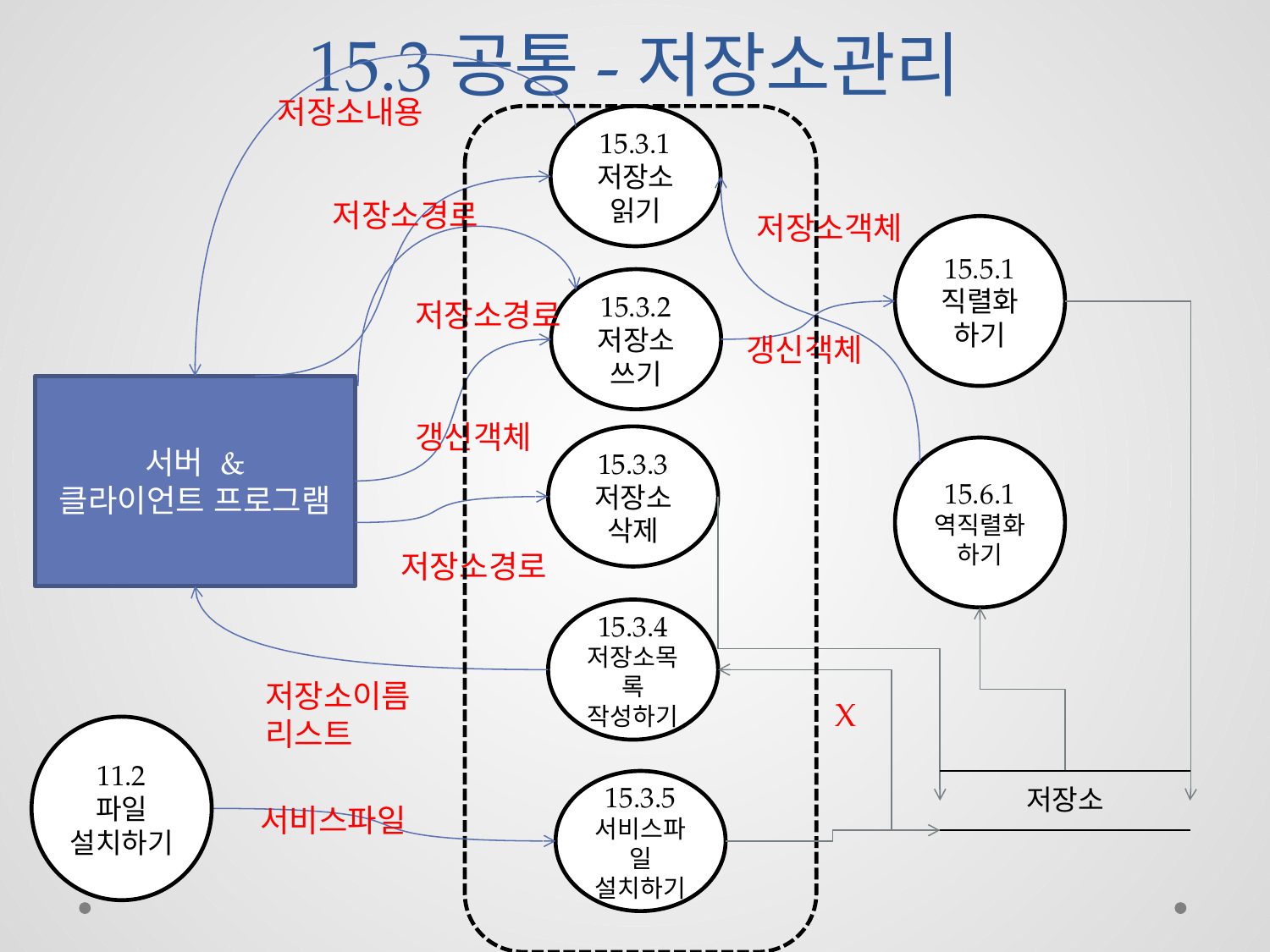

# 15.3공통-저장소관리
저장소내용

15.3.1
저장소
읽기
저장소경로
저장소객체
15.5.1
직렬화
하기
15.3.2
저장소
쓰기
저장소경로
갱신객체
서버 &
클라이언트 프로그램
갱신객체
15.3.3
저장소
삭제
15.6.1
역직렬화
하기
저장소경로
15.3.4
저장소목록
작성하기
저장소이름
리스트
X
11.2
파일 설치하기
| 저장소 |
| --- |
15.3.5
서비스파일 설치하기
서비스파일